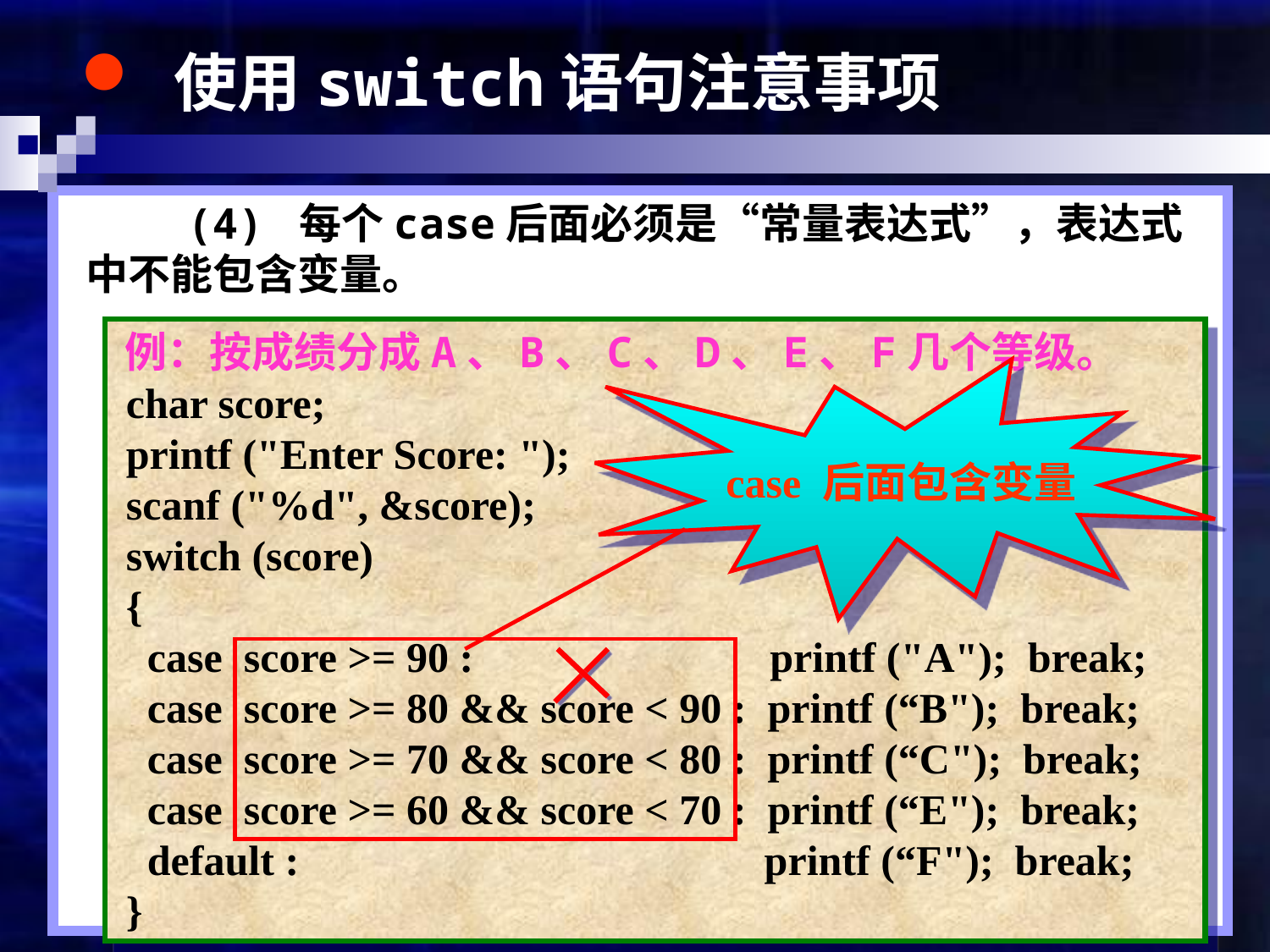

使用switch语句注意事项
    (4) 每个case后面必须是“常量表达式”，表达式中不能包含变量。
 例：按成绩分成A、B、C、D、E、F几个等级。
  char score;
  printf ("Enter Score: ");
  scanf ("%d", &score);
  switch (score)
  {
    case  score >= 90 :                            printf ("A");  break;
    case  score >= 80 && score < 90 :  printf (“B");  break;
    case  score >= 70 && score < 80 :  printf (“C");  break;
    case  score >= 60 && score < 70 :  printf (“E");  break;
    default :                                            printf (“F");  break;
  }
case 后面包含变量